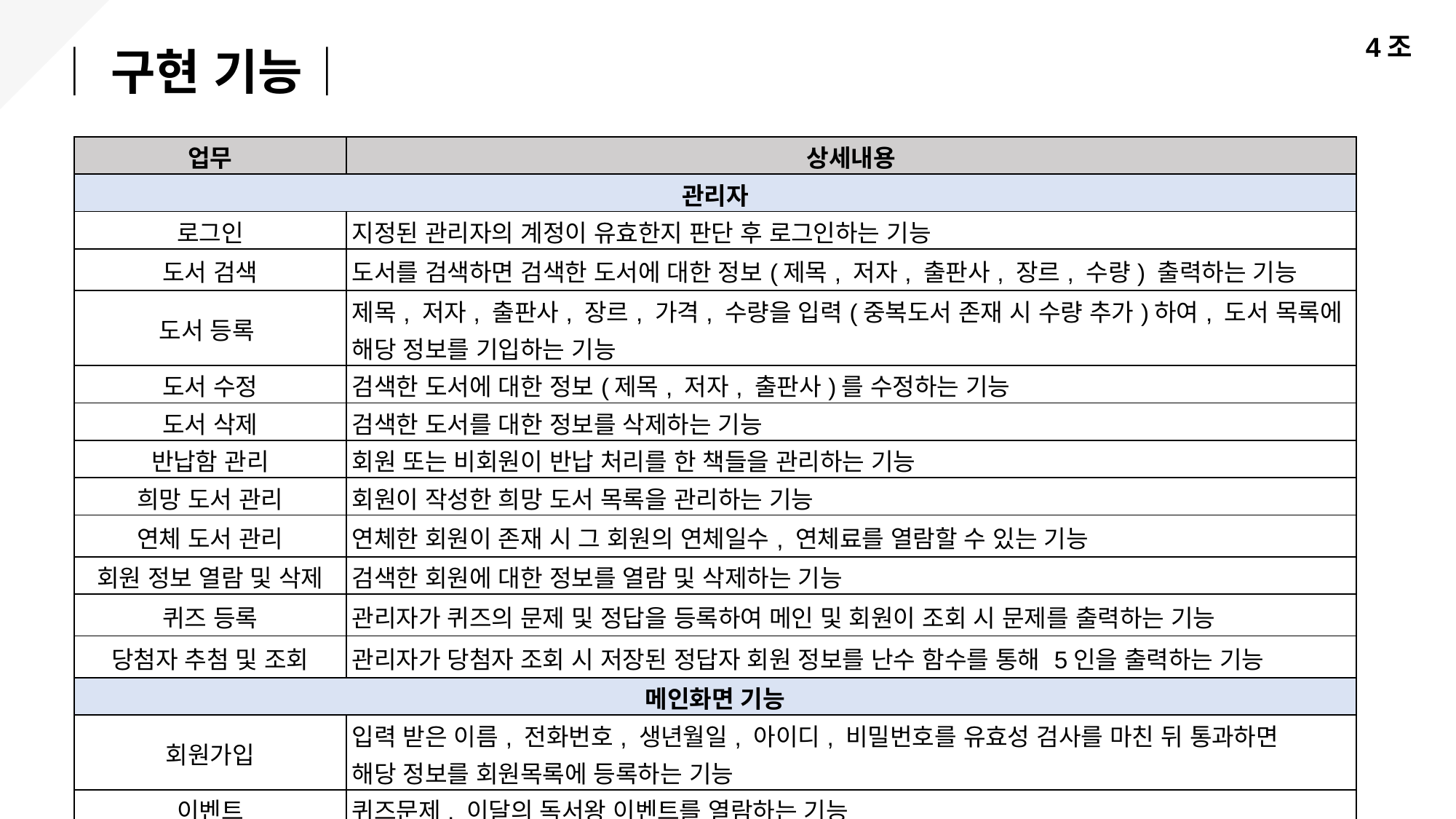

# │구현 기능│
4조
| 업무 | 상세내용 |
| --- | --- |
| 관리자 |  |
| 로그인 | 지정된 관리자의 계정이 유효한지 판단 후 로그인하는 기능 |
| 도서 검색 | 도서를 검색하면 검색한 도서에 대한 정보(제목, 저자, 출판사, 장르, 수량) 출력하는 기능 |
| 도서 등록 | 제목, 저자, 출판사, 장르, 가격, 수량을 입력(중복도서 존재 시 수량 추가)하여, 도서 목록에 해당 정보를 기입하는 기능 |
| 도서 수정 | 검색한 도서에 대한 정보(제목, 저자, 출판사)를 수정하는 기능 |
| 도서 삭제 | 검색한 도서를 대한 정보를 삭제하는 기능 |
| 반납함 관리 | 회원 또는 비회원이 반납 처리를 한 책들을 관리하는 기능 |
| 희망 도서 관리 | 회원이 작성한 희망 도서 목록을 관리하는 기능 |
| 연체 도서 관리 | 연체한 회원이 존재 시 그 회원의 연체일수, 연체료를 열람할 수 있는 기능 |
| 회원 정보 열람 및 삭제 | 검색한 회원에 대한 정보를 열람 및 삭제하는 기능 |
| 퀴즈 등록 | 관리자가 퀴즈의 문제 및 정답을 등록하여 메인 및 회원이 조회 시 문제를 출력하는 기능 |
| 당첨자 추첨 및 조회 | 관리자가 당첨자 조회 시 저장된 정답자 회원 정보를 난수 함수를 통해 5인을 출력하는 기능 |
| 메인화면 기능 |  |
| 회원가입 | 입력 받은 이름, 전화번호, 생년월일, 아이디, 비밀번호를 유효성 검사를 마친 뒤 통과하면 해당 정보를 회원목록에 등록하는 기능 |
| 이벤트 | 퀴즈문제, 이달의 독서왕 이벤트를 열람하는 기능 |